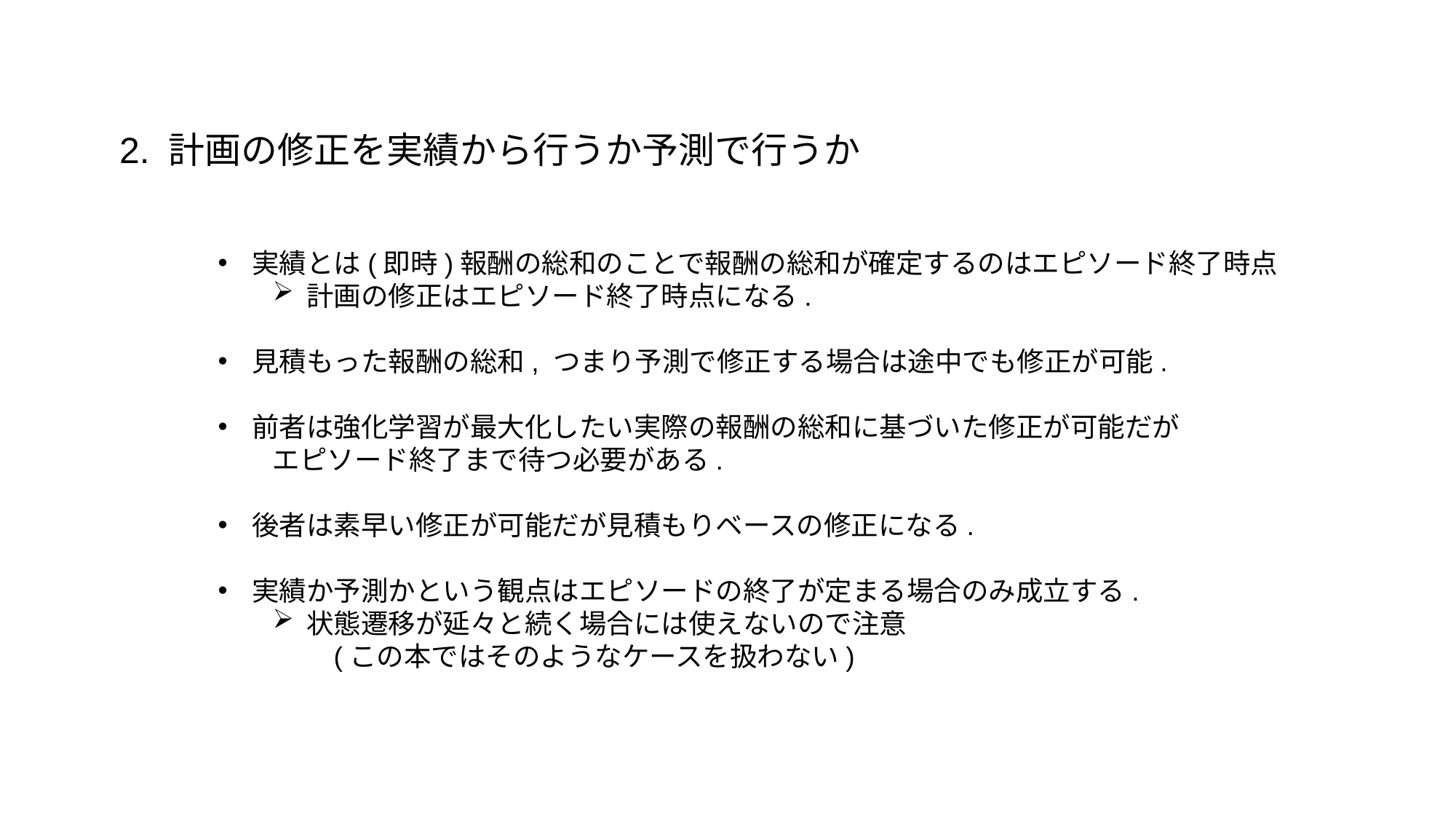

2. 計画の修正を実績から行うか予測で行うか
実績とは(即時)報酬の総和のことで報酬の総和が確定するのはエピソード終了時点
計画の修正はエピソード終了時点になる.

見積もった報酬の総和, つまり予測で修正する場合は途中でも修正が可能.

前者は強化学習が最大化したい実際の報酬の総和に基づいた修正が可能だが
　　エピソード終了まで待つ必要がある.

後者は素早い修正が可能だが見積もりベースの修正になる.

実績か予測かという観点はエピソードの終了が定まる場合のみ成立する.
状態遷移が延々と続く場合には使えないので注意
　　(この本ではそのようなケースを扱わない)